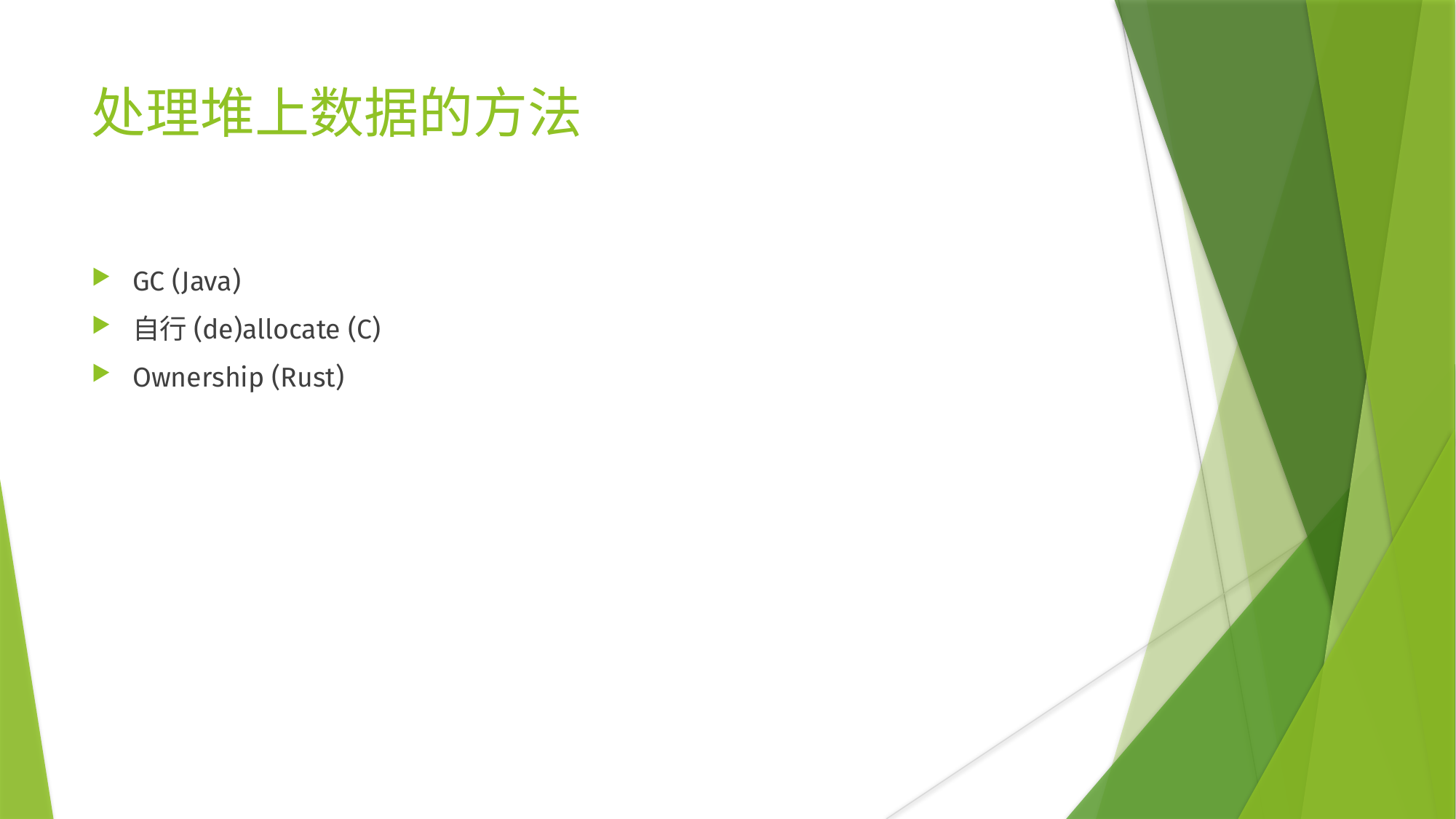

处理堆上数据的方法
GC (Java)
自行(de)allocate (C)
Ownership (Rust)